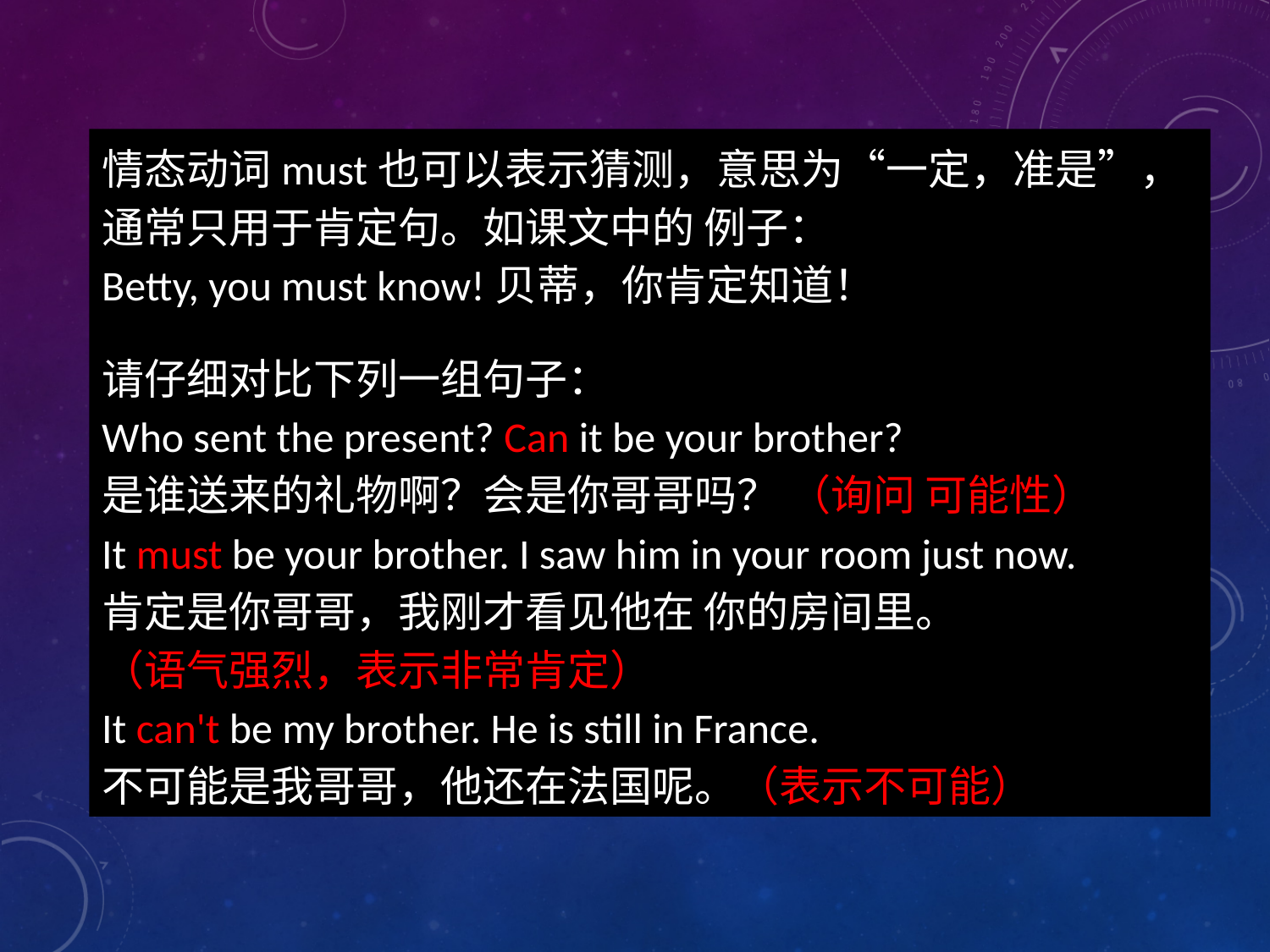

情态动词must也可以表示猜测，意思为“一定，准是”，通常只用于肯定句。如课文中的 例子：
Betty, you must know!贝蒂，你肯定知道！

请仔细对比下列一组句子：
Who sent the present? Can it be your brother?
是谁送来的礼物啊？会是你哥哥吗？ （询问 可能性）
It must be your brother. I saw him in your room just now.
肯定是你哥哥，我刚才看见他在 你的房间里。
（语气强烈，表示非常肯定）
It can't be my brother. He is still in France.
不可能是我哥哥，他还在法国呢。（表示不可能）